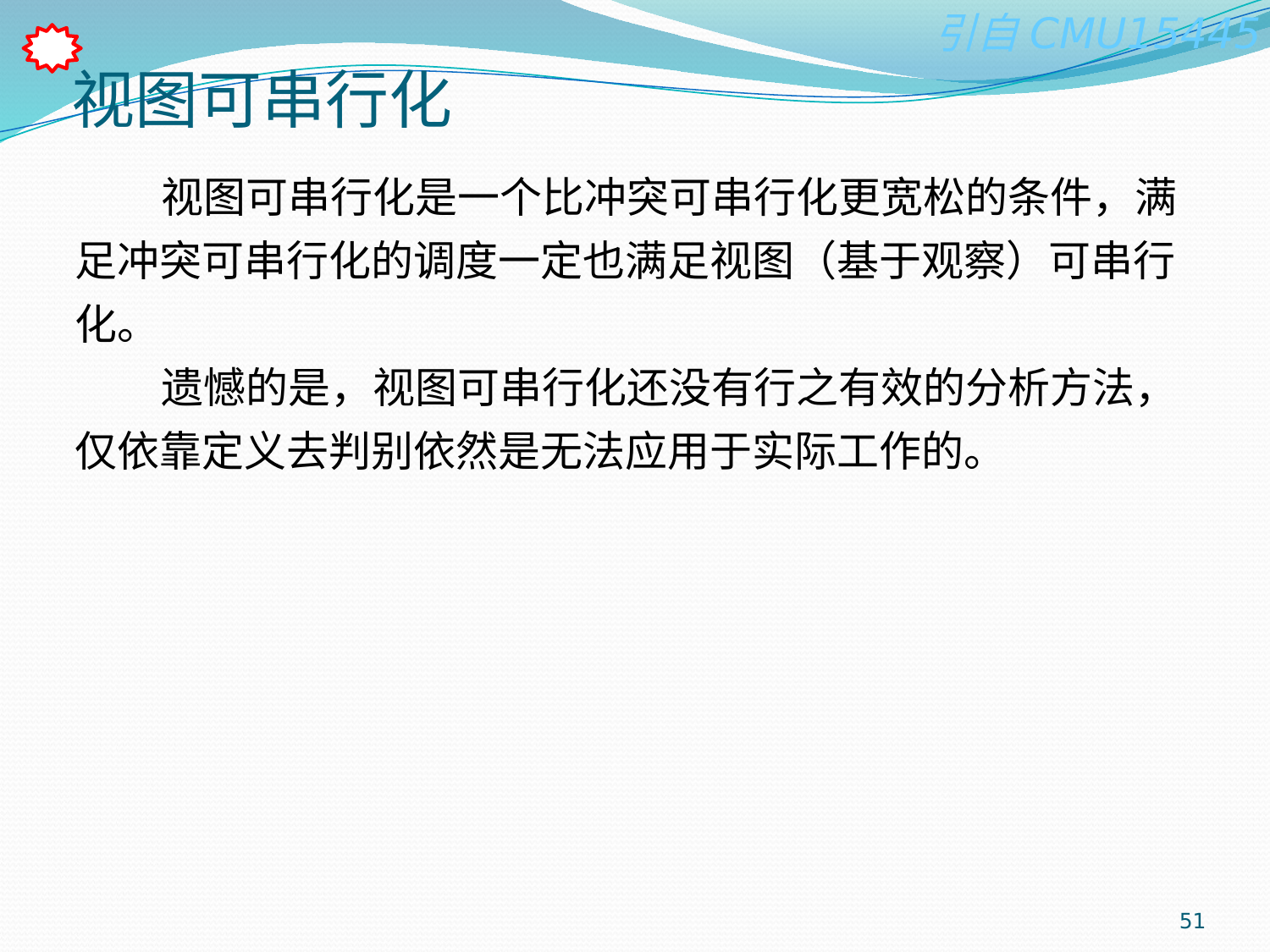

# 视图可串行化
        视图可串行化是一个比冲突可串行化更宽松的条件，满足冲突可串行化的调度一定也满足视图（基于观察）可串行化。
        遗憾的是，视图可串行化还没有行之有效的分析方法，仅依靠定义去判别依然是无法应用于实际工作的。
51